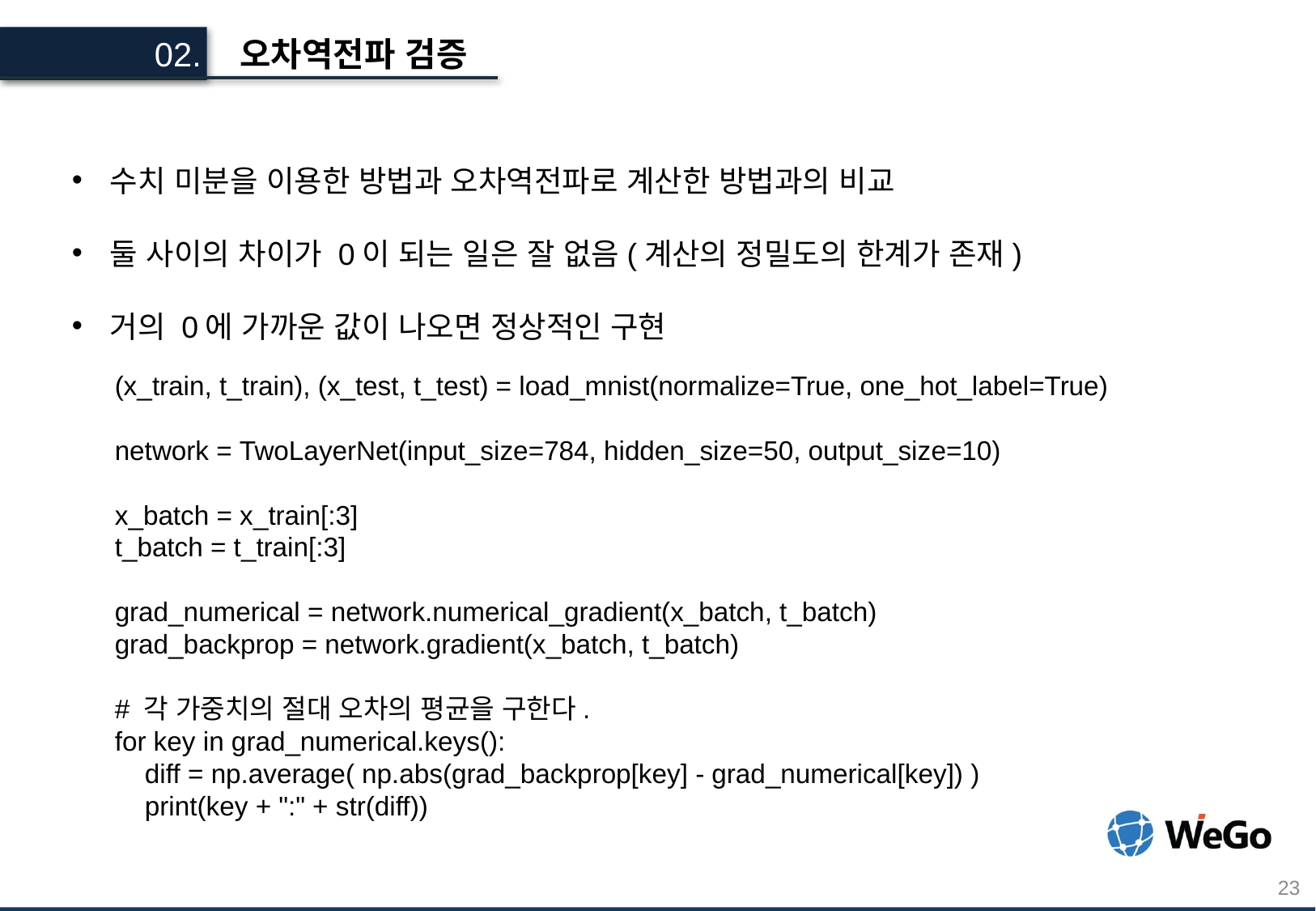

오차역전파 검증

02.
수치 미분을 이용한 방법과 오차역전파로 계산한 방법과의 비교
둘 사이의 차이가 0이 되는 일은 잘 없음(계산의 정밀도의 한계가 존재)
거의 0에 가까운 값이 나오면 정상적인 구현
(x_train, t_train), (x_test, t_test) = load_mnist(normalize=True, one_hot_label=True)
network = TwoLayerNet(input_size=784, hidden_size=50, output_size=10)
x_batch = x_train[:3]
t_batch = t_train[:3]
grad_numerical = network.numerical_gradient(x_batch, t_batch)
grad_backprop = network.gradient(x_batch, t_batch)
# 각 가중치의 절대 오차의 평균을 구한다.
for key in grad_numerical.keys():
    diff = np.average( np.abs(grad_backprop[key] - grad_numerical[key]) )
    print(key + ":" + str(diff))
23